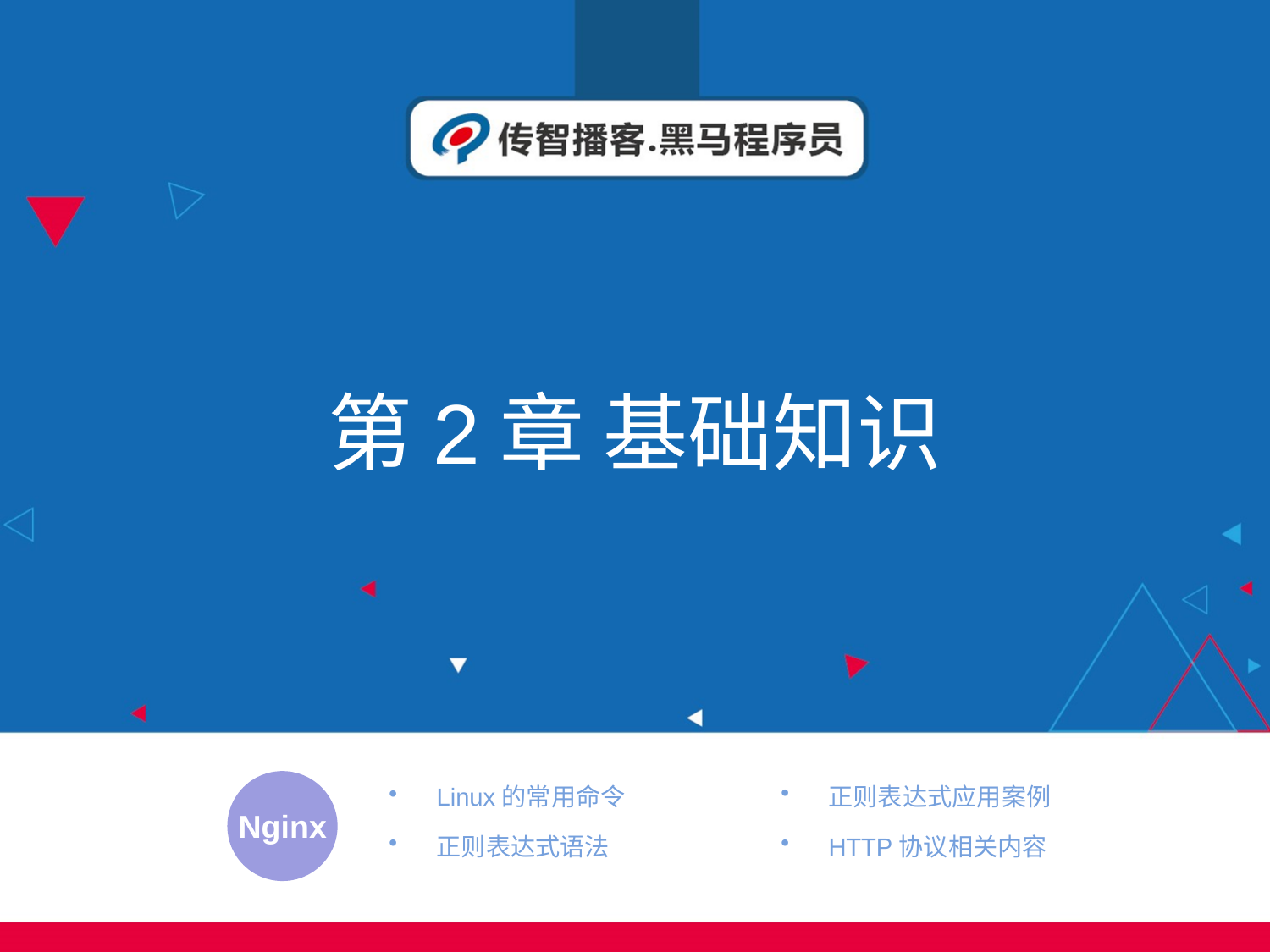

# 第2章 基础知识
正则表达式应用案例
HTTP协议相关内容
Linux的常用命令
正则表达式语法